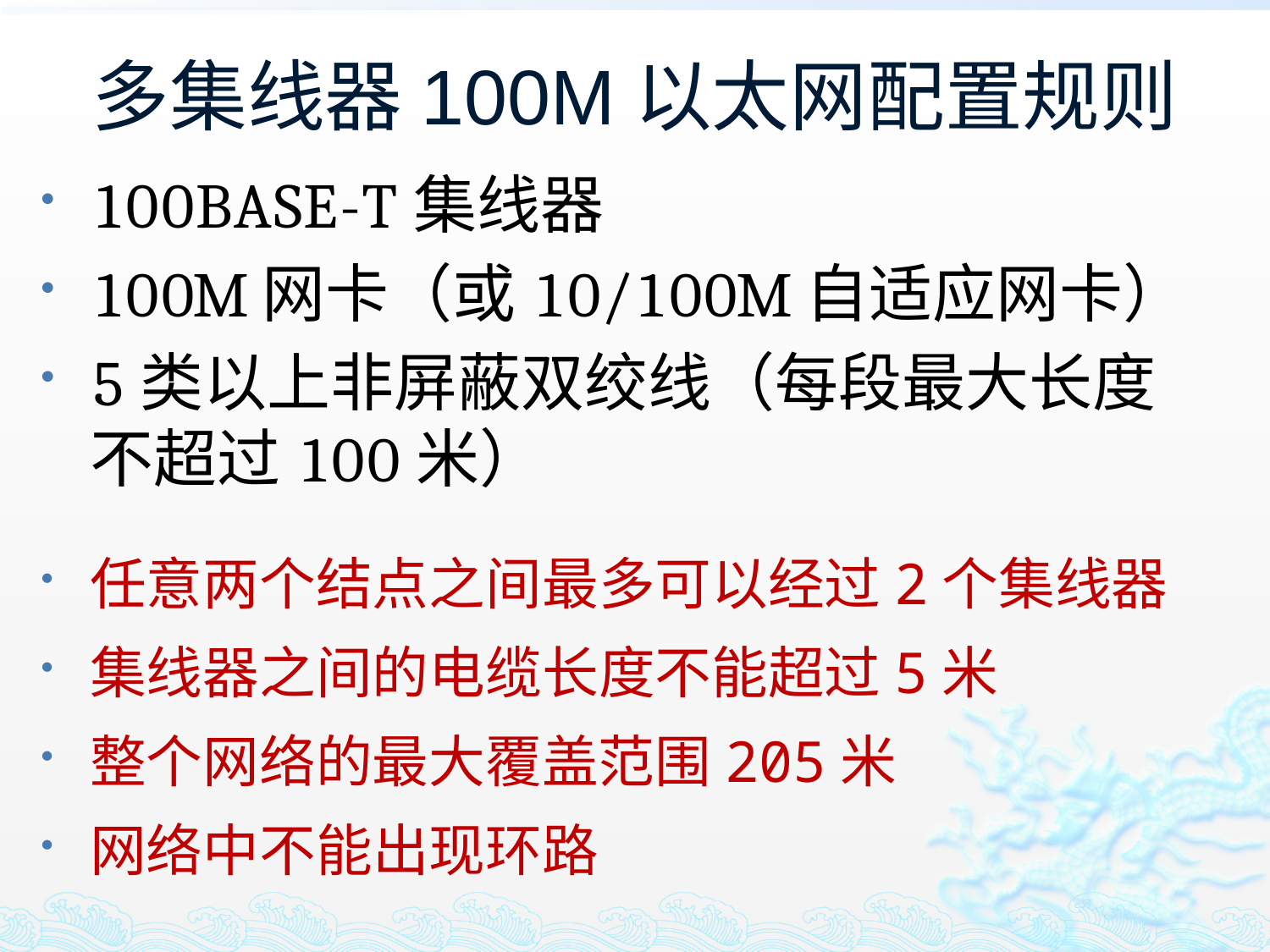

# 多集线器100M以太网配置规则
100BASE-T集线器
100M网卡（或10/100M自适应网卡）
5类以上非屏蔽双绞线（每段最大长度不超过100米）
任意两个结点之间最多可以经过2个集线器
集线器之间的电缆长度不能超过5米
整个网络的最大覆盖范围205米
网络中不能出现环路